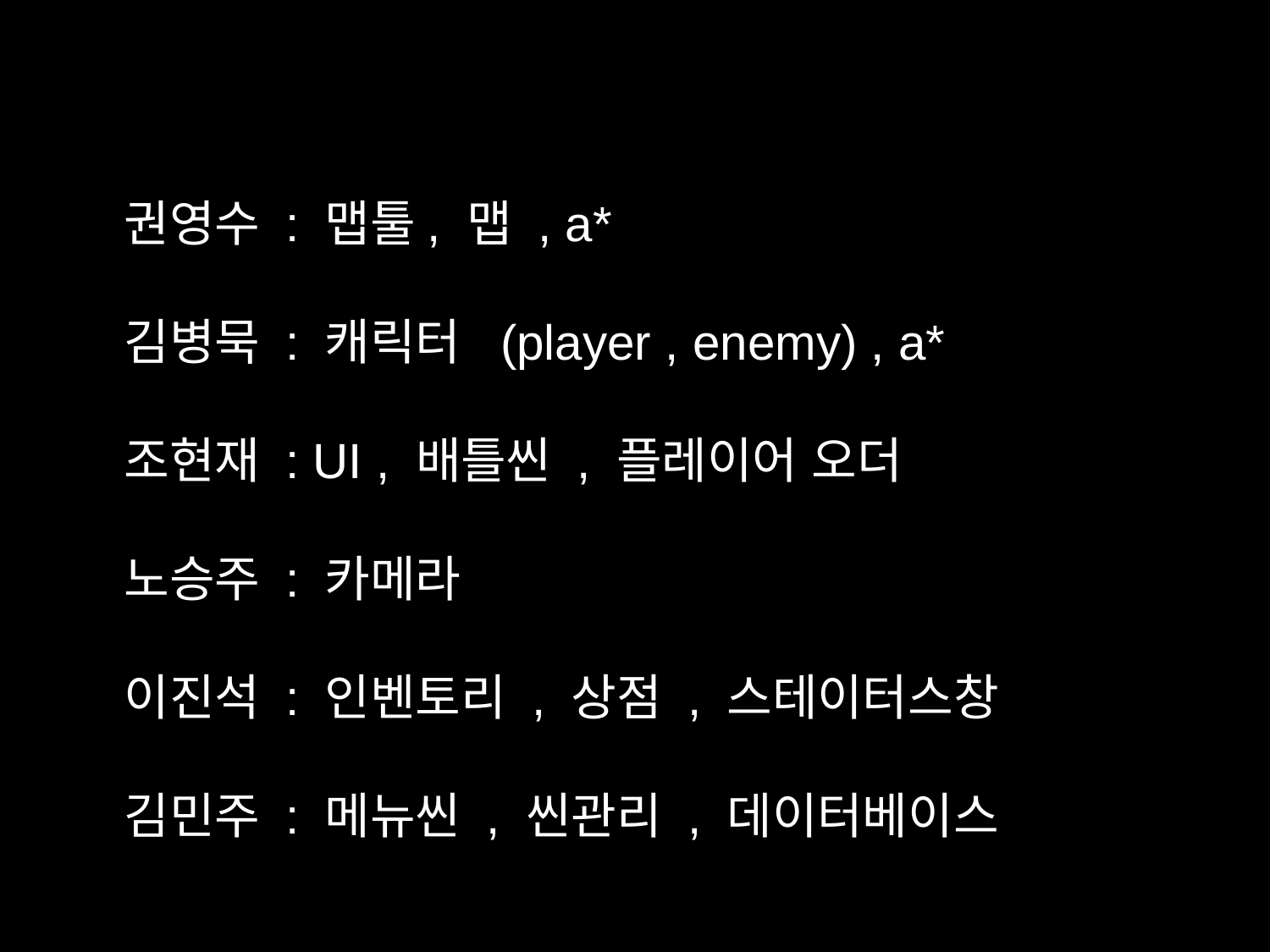

Team member
권영수 : 맵툴, 맵 , a*

김병묵 : 캐릭터  (player , enemy) , a*

조현재 : UI , 배틀씬 , 플레이어 오더

노승주 : 카메라

이진석 : 인벤토리 , 상점 , 스테이터스창

김민주 : 메뉴씬 , 씬관리 , 데이터베이스